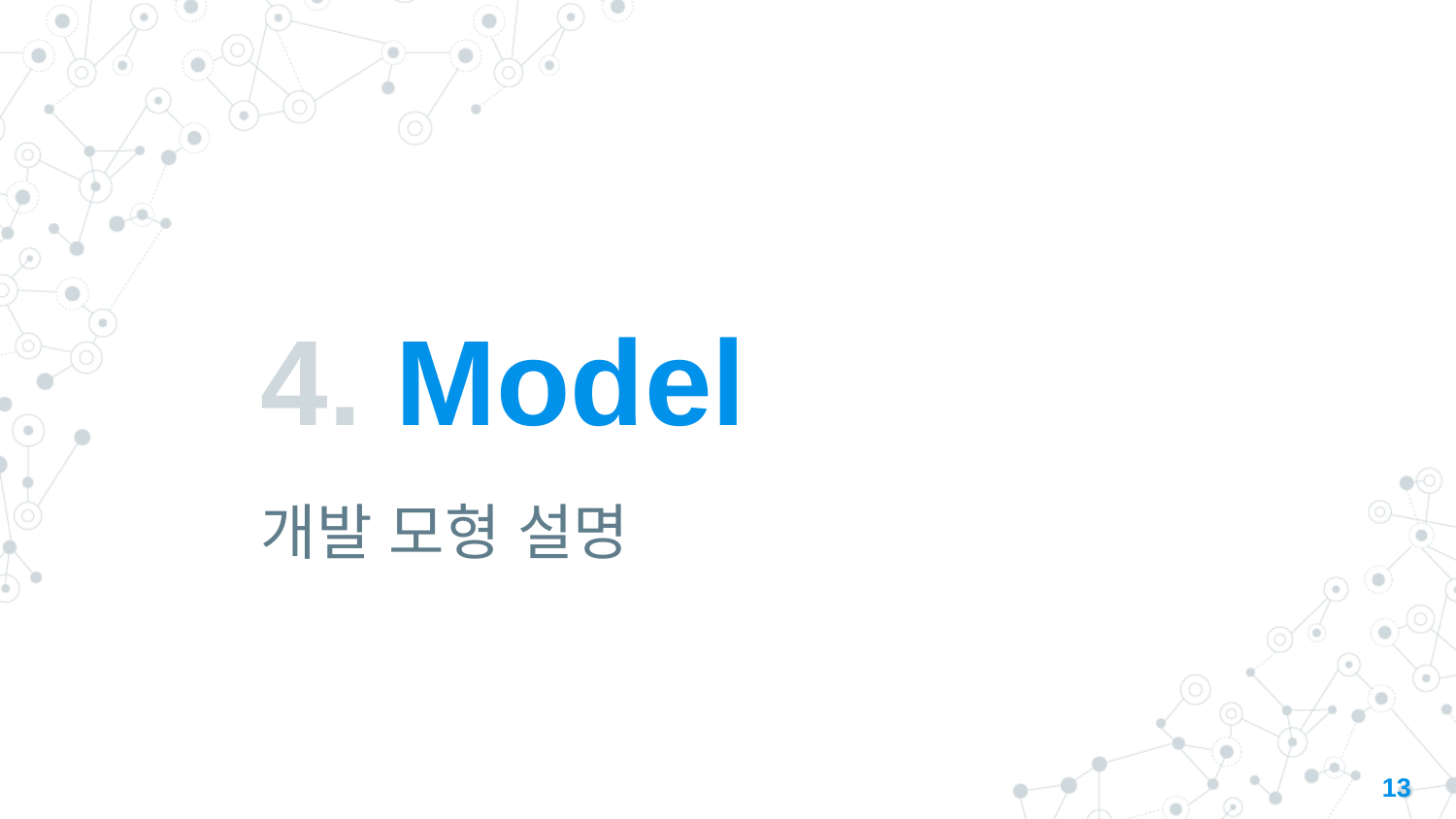

# 4. Model
개발 모형 설명
13